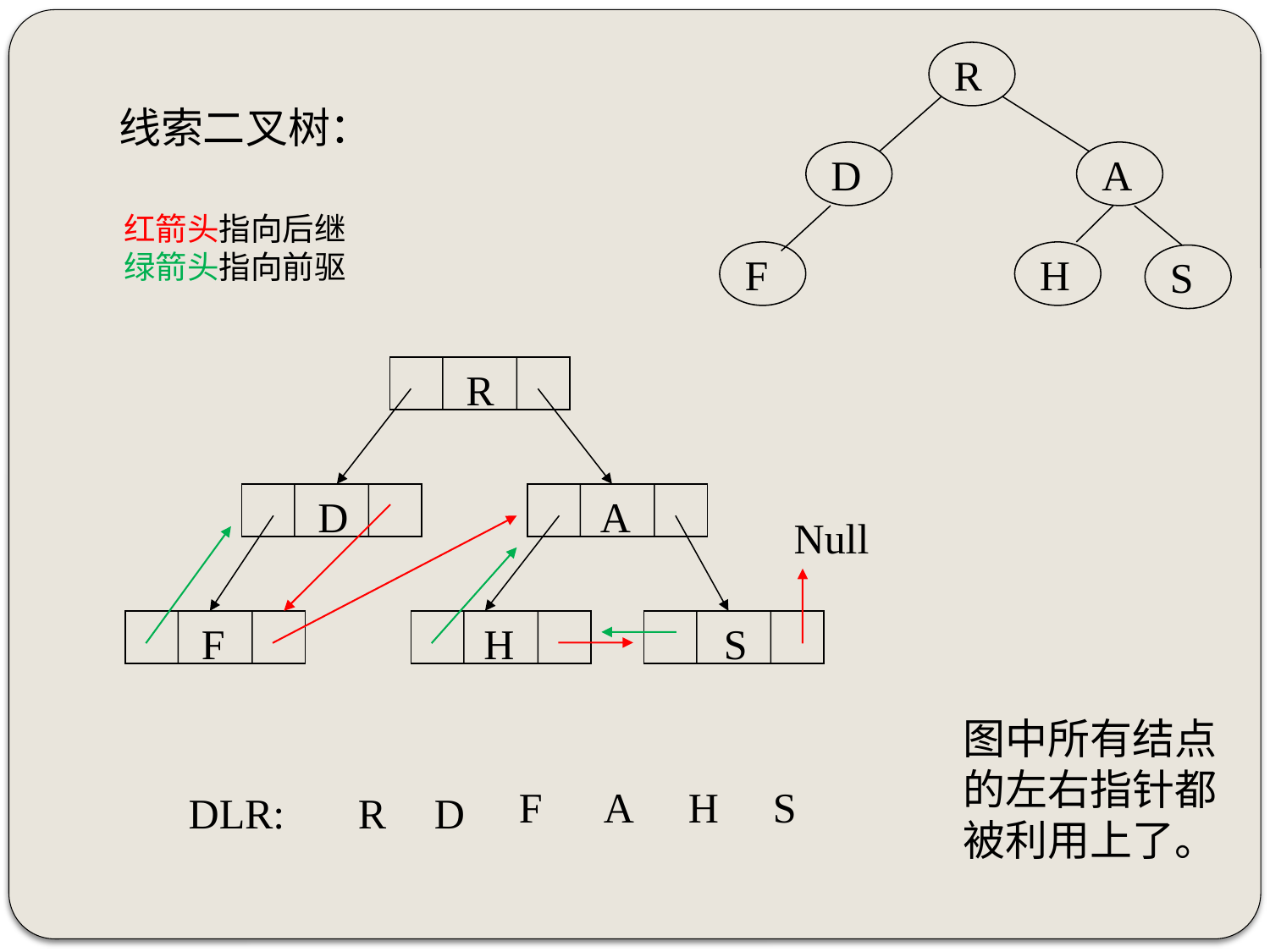

R

D

A

F

H

S
线索二叉树：
红箭头指向后继
绿箭头指向前驱

R

D

A

F

H

S

Null

图中所有结点
的左右指针都
被利用上了。
F
A
H
S
DLR:
R
D